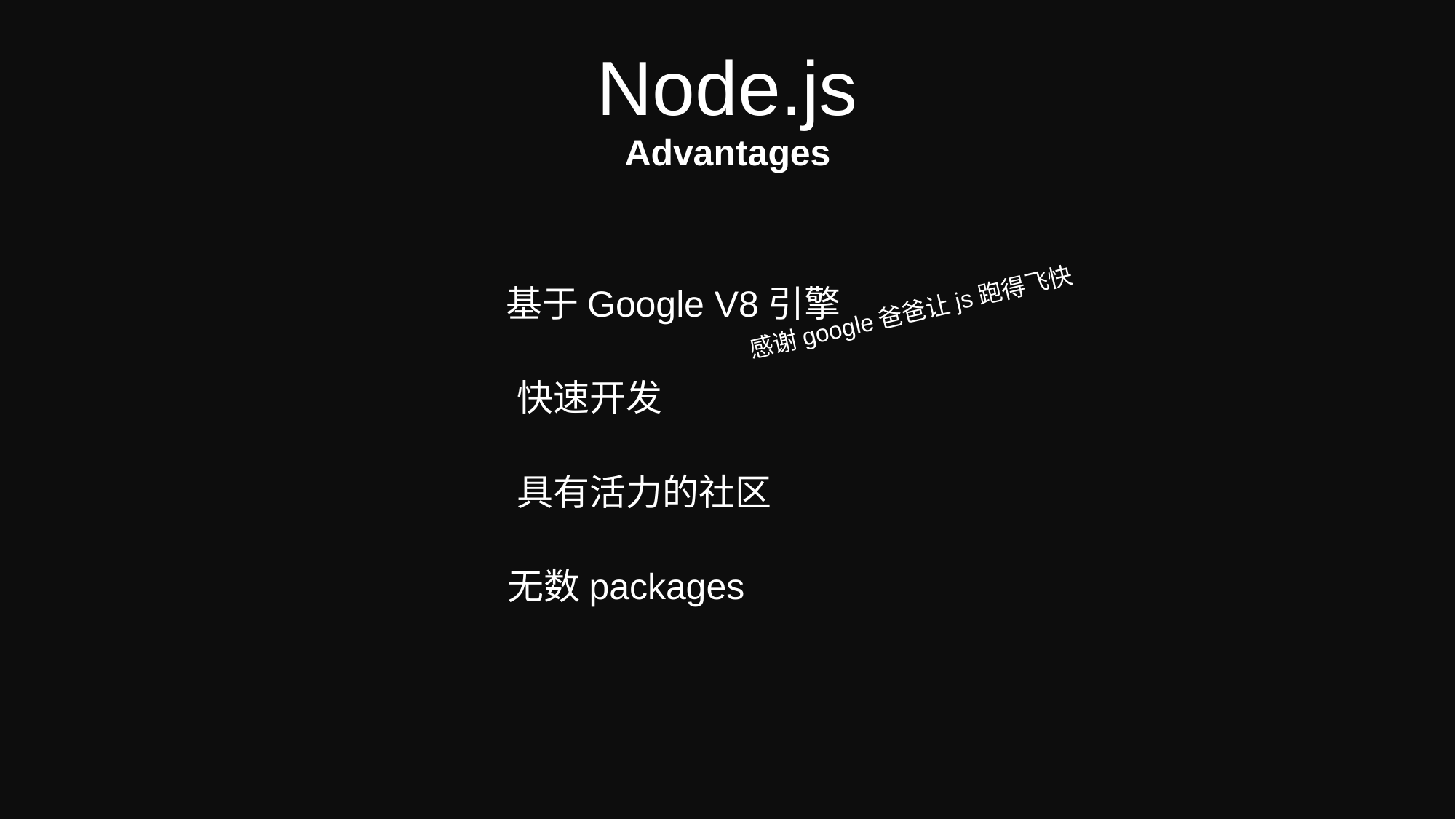

# Node.js
Advantages
基于Google V8引擎
感谢google爸爸让js跑得飞快
快速开发
具有活力的社区
无数packages